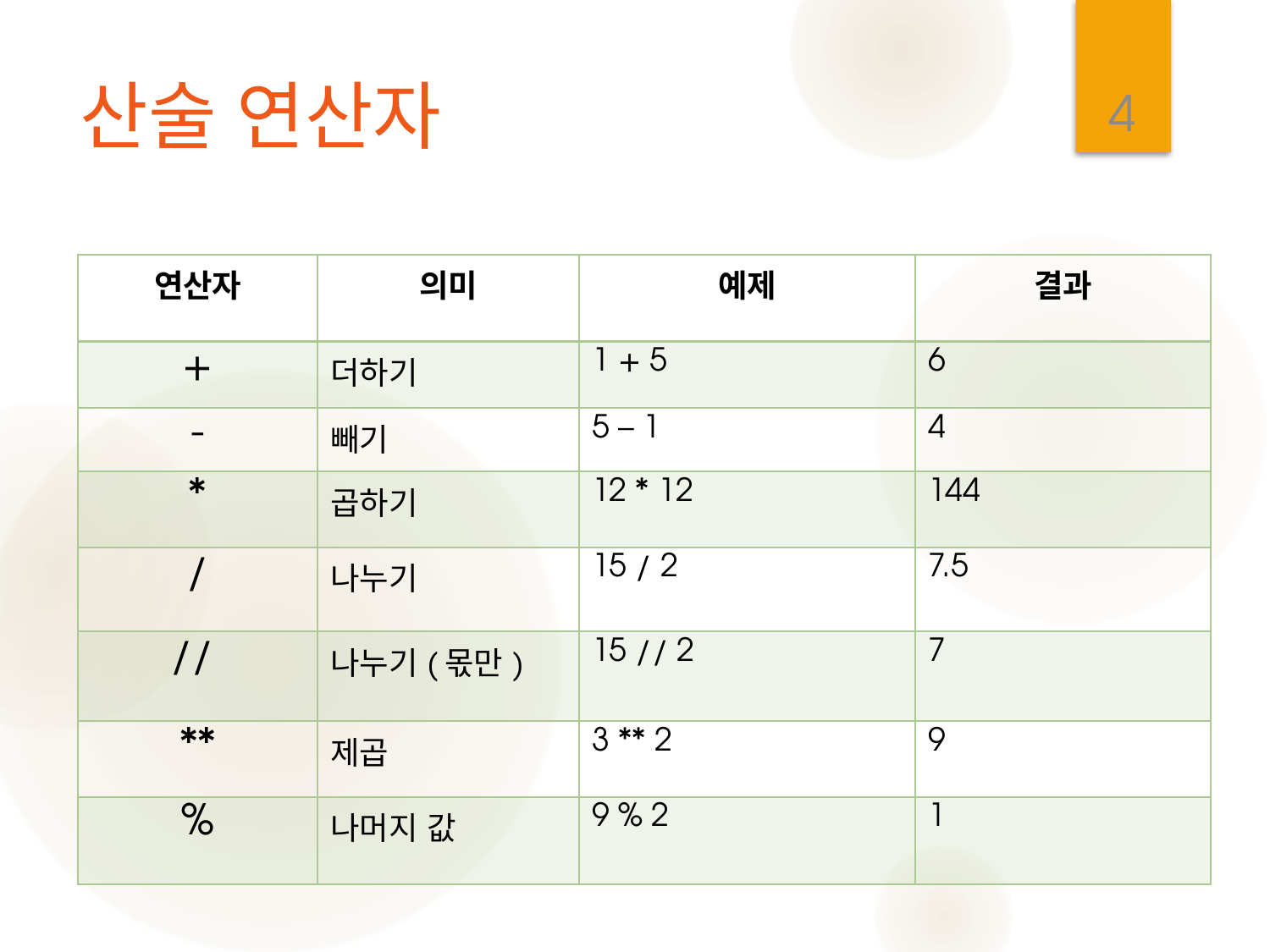

4
# 산술 연산자
| 연산자 | 의미 | 예제 | 결과 |
| --- | --- | --- | --- |
| + | 더하기 | 1 + 5 | 6 |
| - | 빼기 | 5 – 1 | 4 |
| \* | 곱하기 | 12 \* 12 | 144 |
| / | 나누기 | 15 / 2 | 7.5 |
| // | 나누기(몫만) | 15 // 2 | 7 |
| \*\* | 제곱 | 3 \*\* 2 | 9 |
| % | 나머지 값 | 9 % 2 | 1 |